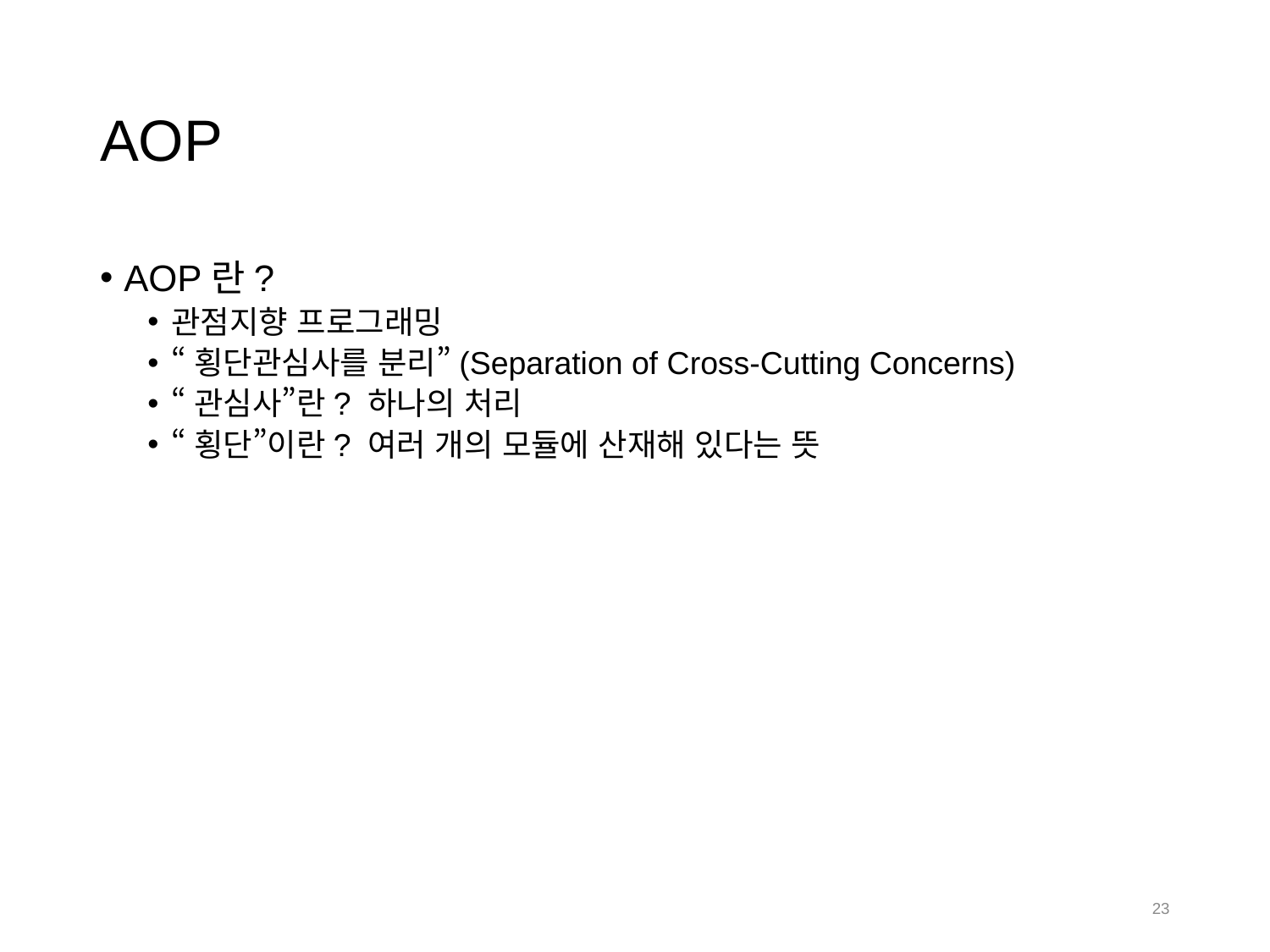

# AOP
AOP란?
관점지향 프로그래밍
“횡단관심사를 분리”(Separation of Cross-Cutting Concerns)
“관심사”란? 하나의 처리
“횡단”이란? 여러 개의 모듈에 산재해 있다는 뜻
23